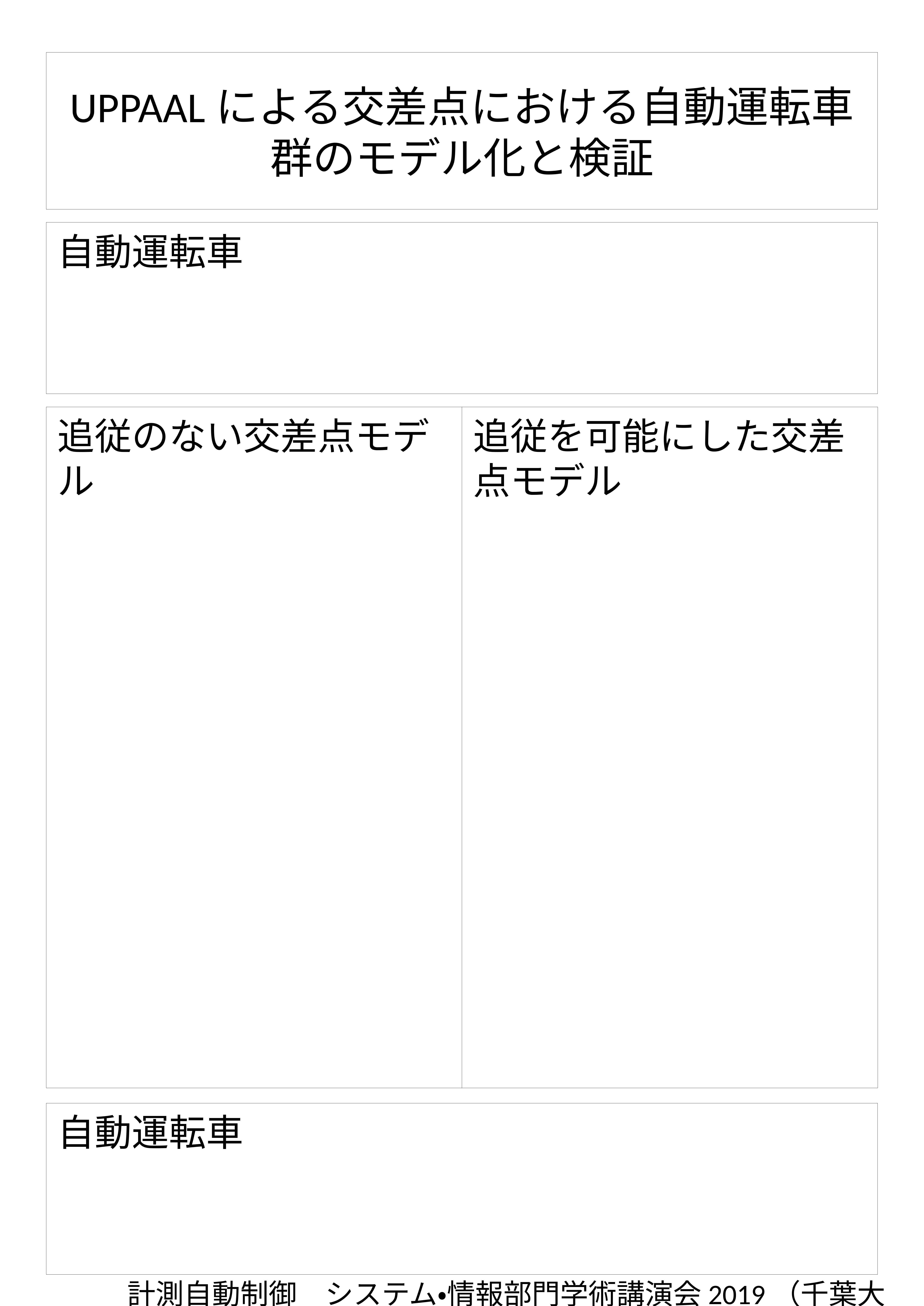

# UPPAALによる交差点における自動運転車群のモデル化と検証
自動運転車
追従を可能にした交差点モデル
追従のない交差点モデル
自動運転車
計測自動制御　システム・情報部門学術講演会2019（千葉大学）